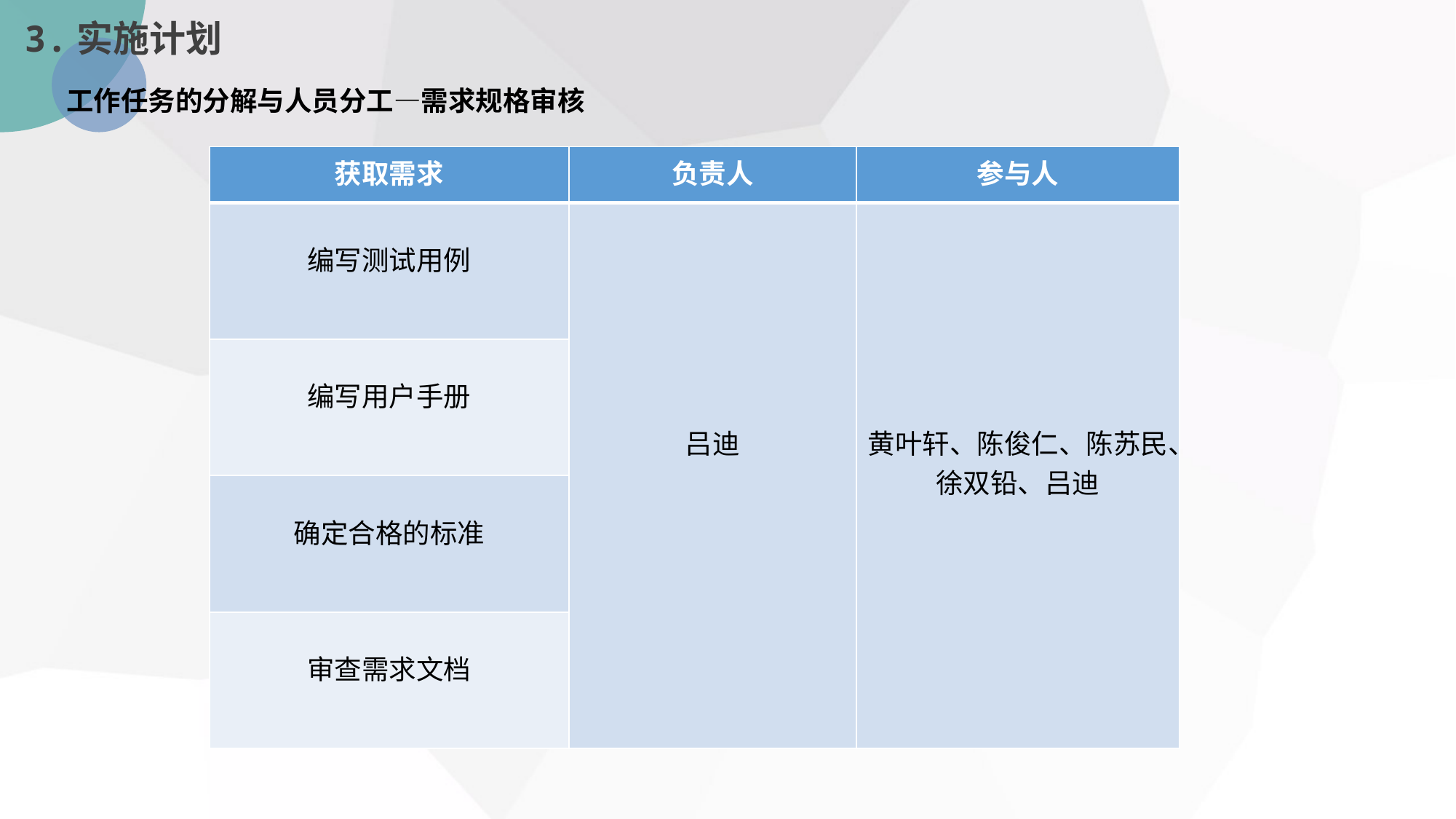

3.实施计划

工作任务的分解与人员分工—需求规格审核
| 获取需求 | 负责人 | 参与人 |
| --- | --- | --- |
| 编写测试用例 | 吕迪 | 黄叶轩、陈俊仁、陈苏民、徐双铅、吕迪 |
| 编写用户手册 |  |  |
| 确定合格的标准 |  |  |
| 审查需求文档 |  |  |